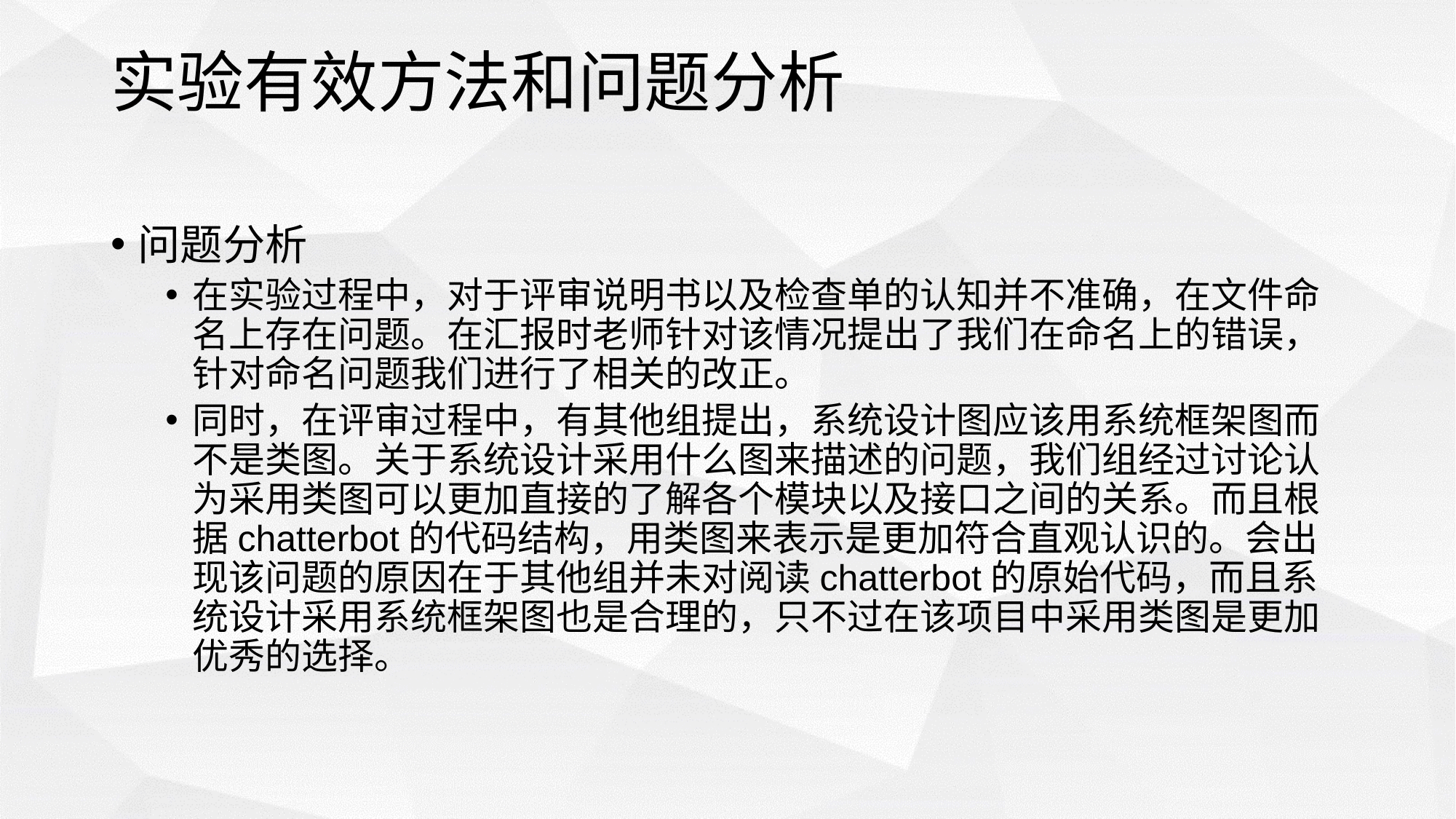

# 实验有效方法和问题分析
问题分析
在实验过程中，对于评审说明书以及检查单的认知并不准确，在文件命名上存在问题。在汇报时老师针对该情况提出了我们在命名上的错误，针对命名问题我们进行了相关的改正。
同时，在评审过程中，有其他组提出，系统设计图应该用系统框架图而不是类图。关于系统设计采用什么图来描述的问题，我们组经过讨论认为采用类图可以更加直接的了解各个模块以及接口之间的关系。而且根据chatterbot的代码结构，用类图来表示是更加符合直观认识的。会出现该问题的原因在于其他组并未对阅读chatterbot的原始代码，而且系统设计采用系统框架图也是合理的，只不过在该项目中采用类图是更加优秀的选择。